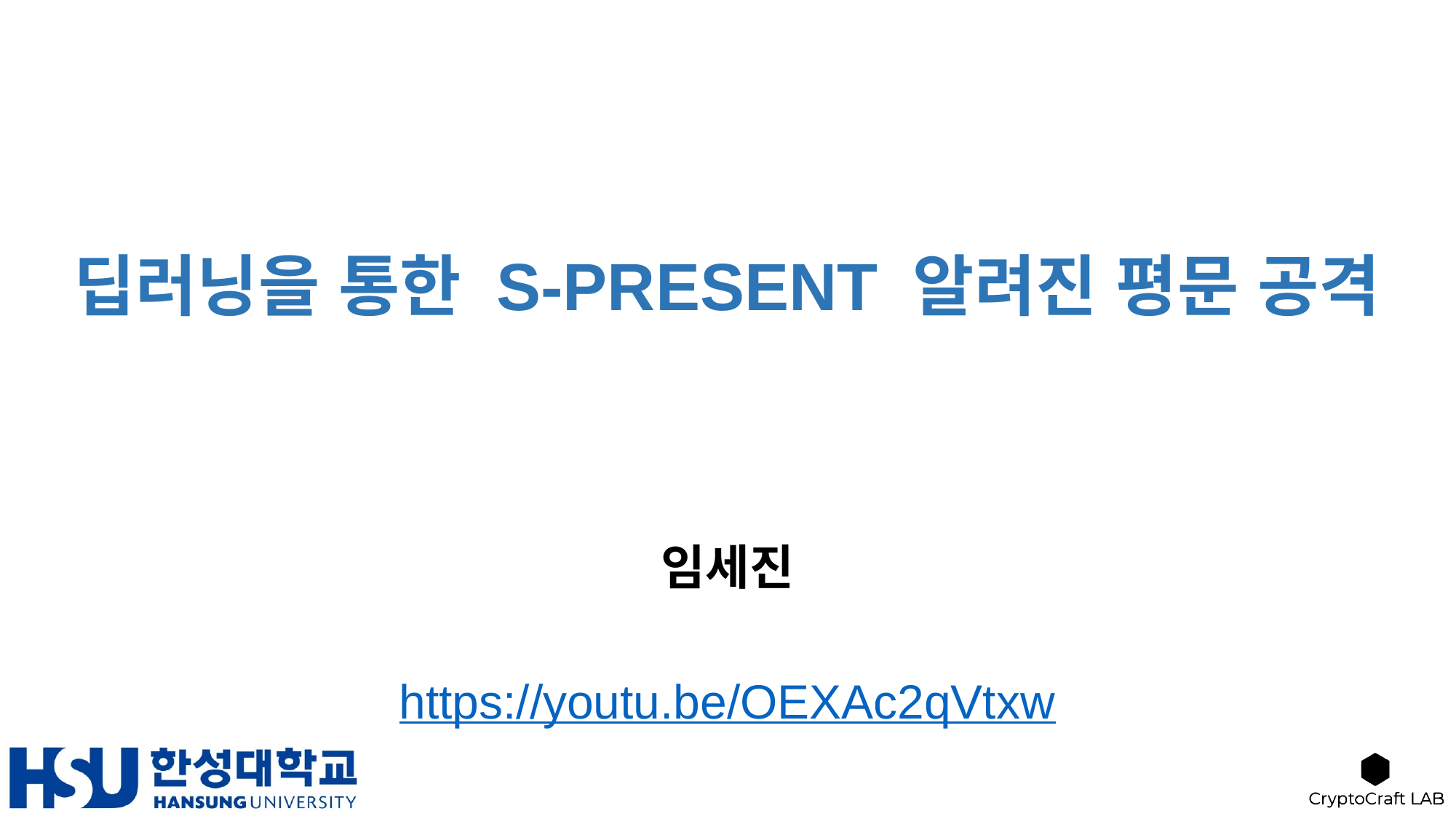

# 딥러닝을 통한 S-PRESENT 알려진 평문 공격
임세진

https://youtu.be/OEXAc2qVtxw